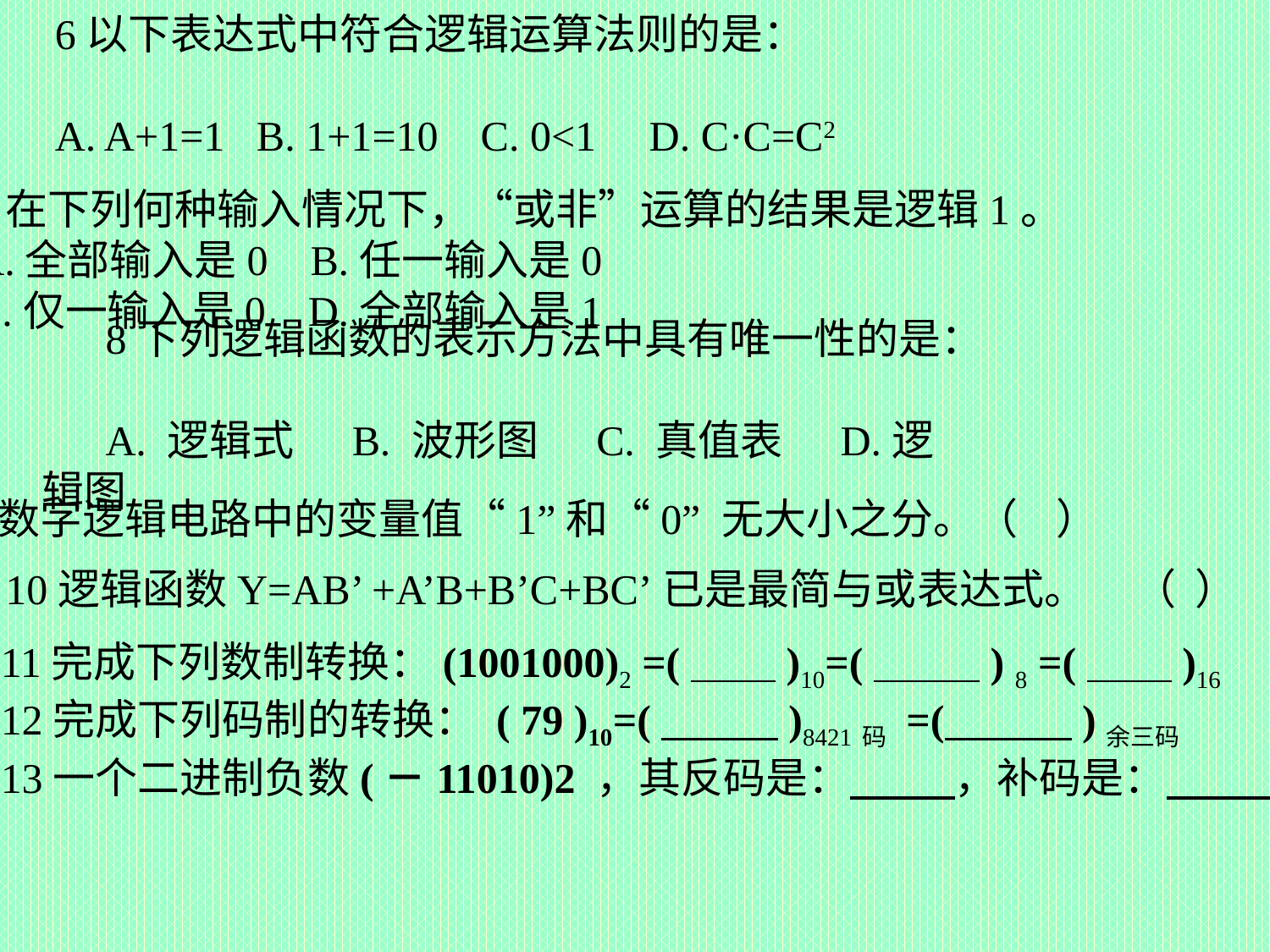

6以下表达式中符合逻辑运算法则的是：
A. A+1=1   B. 1+1=10    C. 0<1     D. C·C=C2
7在下列何种输入情况下，“或非”运算的结果是逻辑1。
A.全部输入是0    B.任一输入是0
C.仅一输入是0    D.全部输入是1
8下列逻辑函数的表示方法中具有唯一性的是：
A. 逻辑式     B. 波形图     C. 真值表     D.逻辑图
9数字逻辑电路中的变量值“1”和“0” 无大小之分。（    ）
10逻辑函数Y=AB’ +A’B+B’C+BC’已是最简与或表达式。     （  ）
11完成下列数制转换：(1001000)2 =(          )10=(            ) 8 =(          )16
12完成下列码制的转换： ( 79 )10=(             )8421码 =(             )余三码
13一个二进制负数(－11010)2 ，其反码是：           ，补码是：            。